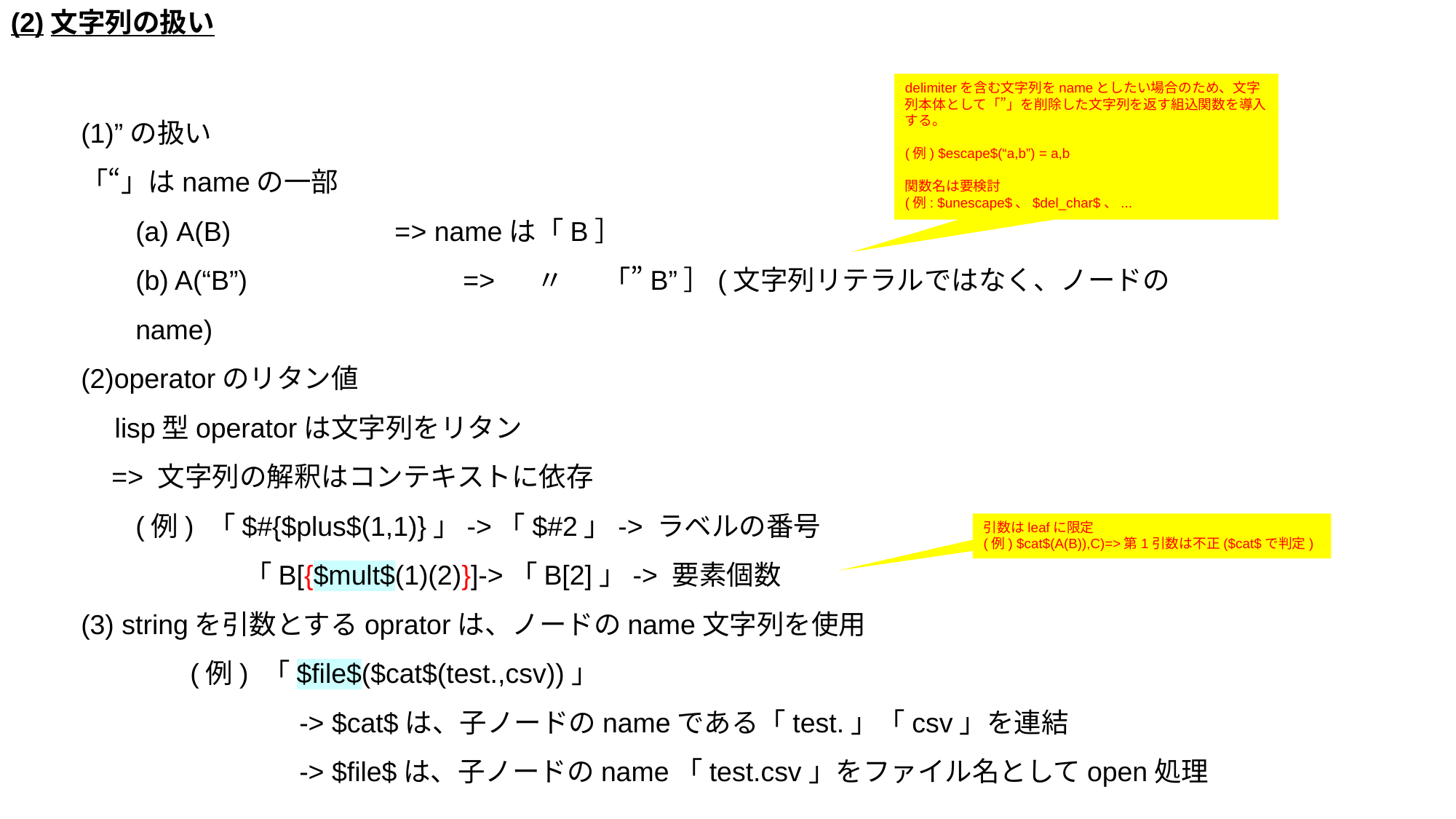

(2)文字列の扱い
delimiterを含む文字列をnameとしたい場合のため、文字列本体として「”」を削除した文字列を返す組込関数を導入する。

(例) $escape$(“a,b”) = a,b

関数名は要検討
(例: $unescape$、$del_char$、...

(1)”の扱い
「“」はnameの一部
A(B)		=> nameは「B］
(b) A(“B”) 		=> 　〃　  「”B”］(文字列リテラルではなく、ノードのname)
(2)operatorのリタン値
　lisp型operatorは文字列をリタン
    => 文字列の解釈はコンテキストに依存
(例) 「$#{$plus$(1,1)}」->「$#2」-> ラベルの番号
	「B[{$mult$(1)(2)}]->「B[2]」-> 要素個数
(3) stringを引数とするopratorは、ノードのname文字列を使用
	(例) 「$file$($cat$(test.,csv))」
		-> $cat$は、子ノードのnameである「test.」「csv」を連結
		-> $file$は、子ノードのname「test.csv」をファイル名としてopen処理
引数はleafに限定
(例) $cat$(A(B)),C)=>第1引数は不正($cat$で判定)